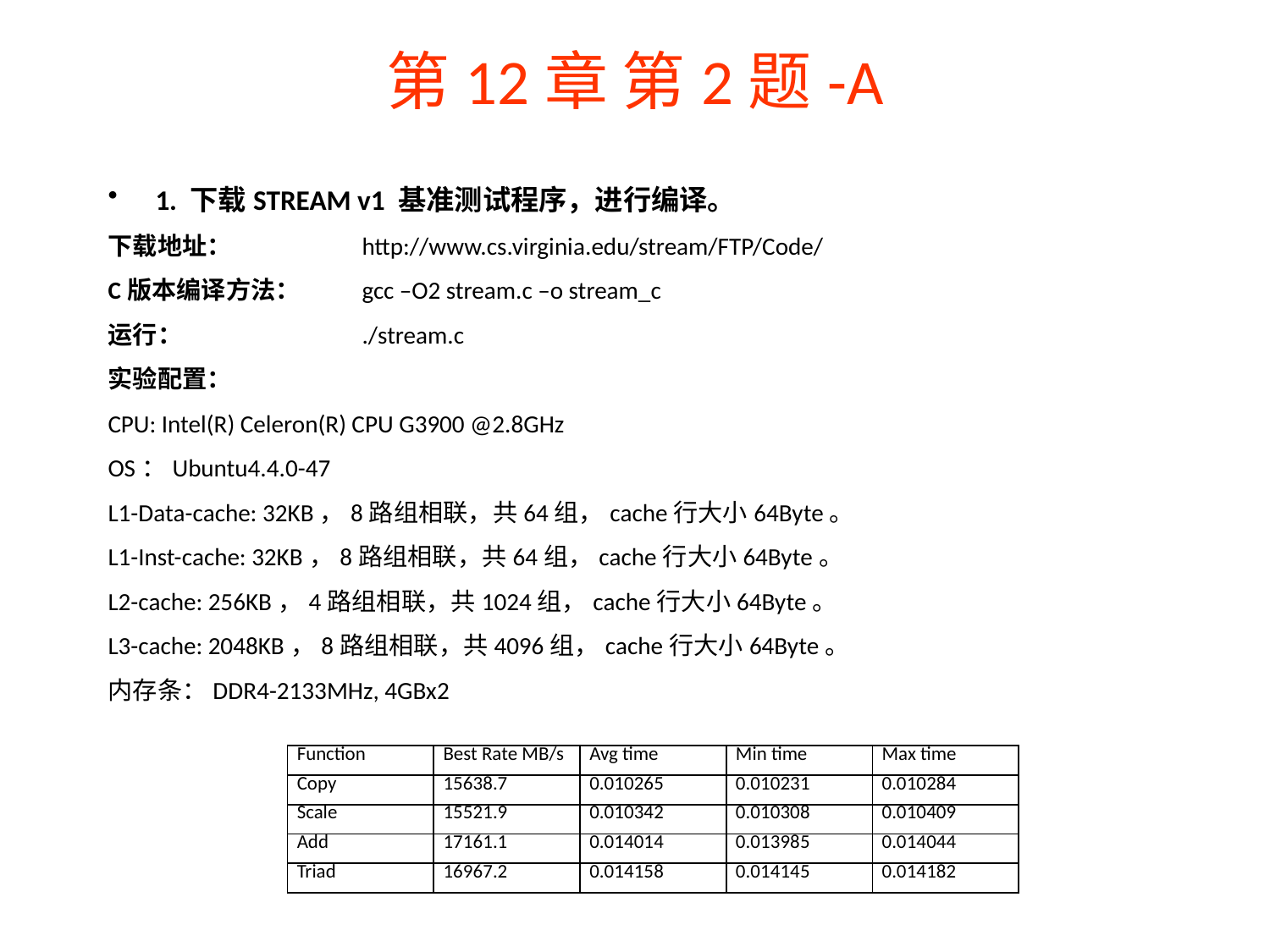

# 第12章 第2题-A
1. 下载STREAM v1 基准测试程序，进行编译。
下载地址：		http://www.cs.virginia.edu/stream/FTP/Code/
C版本编译方法：	gcc –O2 stream.c –o stream_c
运行：		./stream.c
实验配置：
CPU: Intel(R) Celeron(R) CPU G3900 @2.8GHz
OS：Ubuntu4.4.0-47
L1-Data-cache: 32KB，8路组相联，共64组，cache行大小64Byte。
L1-Inst-cache: 32KB，8路组相联，共64组，cache行大小64Byte。
L2-cache: 256KB，4路组相联，共1024组，cache行大小64Byte。
L3-cache: 2048KB，8路组相联，共4096组，cache行大小64Byte。
内存条：DDR4-2133MHz, 4GBx2

| Function | Best Rate MB/s | Avg time | Min time | Max time |
| --- | --- | --- | --- | --- |
| Copy | 15638.7 | 0.010265 | 0.010231 | 0.010284 |
| Scale | 15521.9 | 0.010342 | 0.010308 | 0.010409 |
| Add | 17161.1 | 0.014014 | 0.013985 | 0.014044 |
| Triad | 16967.2 | 0.014158 | 0.014145 | 0.014182 |